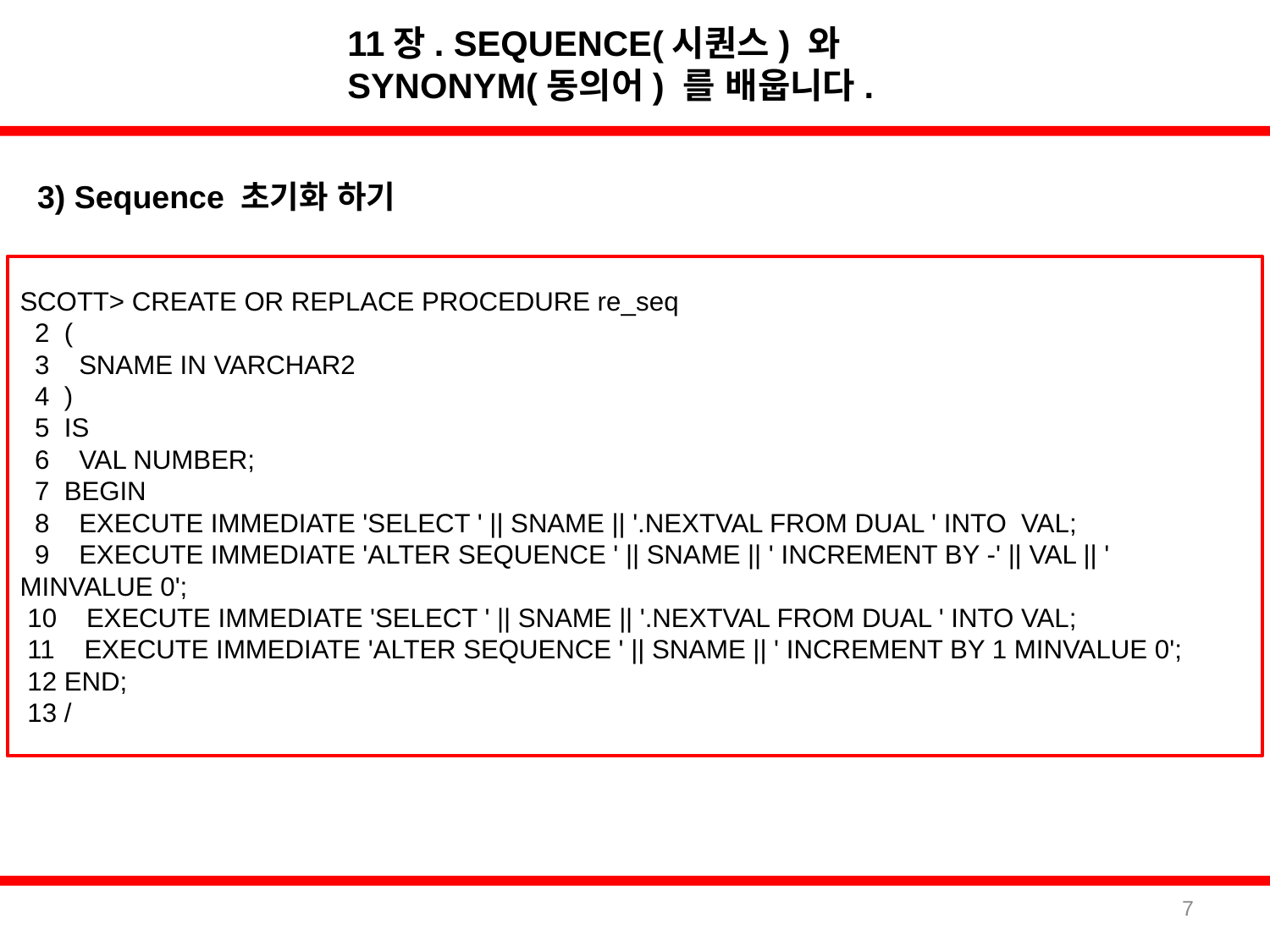

11장. SEQUENCE(시퀀스) 와
SYNONYM(동의어) 를 배웁니다.

3) Sequence 초기화 하기
SCOTT> CREATE OR REPLACE PROCEDURE re_seq
  2  (
  3    SNAME IN VARCHAR2
  4  )
  5  IS
  6    VAL NUMBER;
  7  BEGIN
  8    EXECUTE IMMEDIATE 'SELECT ' || SNAME || '.NEXTVAL FROM DUAL ' INTO  VAL;
  9    EXECUTE IMMEDIATE 'ALTER SEQUENCE ' || SNAME || ' INCREMENT BY -' || VAL || ' MINVALUE 0';
 10    EXECUTE IMMEDIATE 'SELECT ' || SNAME || '.NEXTVAL FROM DUAL ' INTO VAL;
 11    EXECUTE IMMEDIATE 'ALTER SEQUENCE ' || SNAME || ' INCREMENT BY 1 MINVALUE 0';
 12 END;
 13 /

7